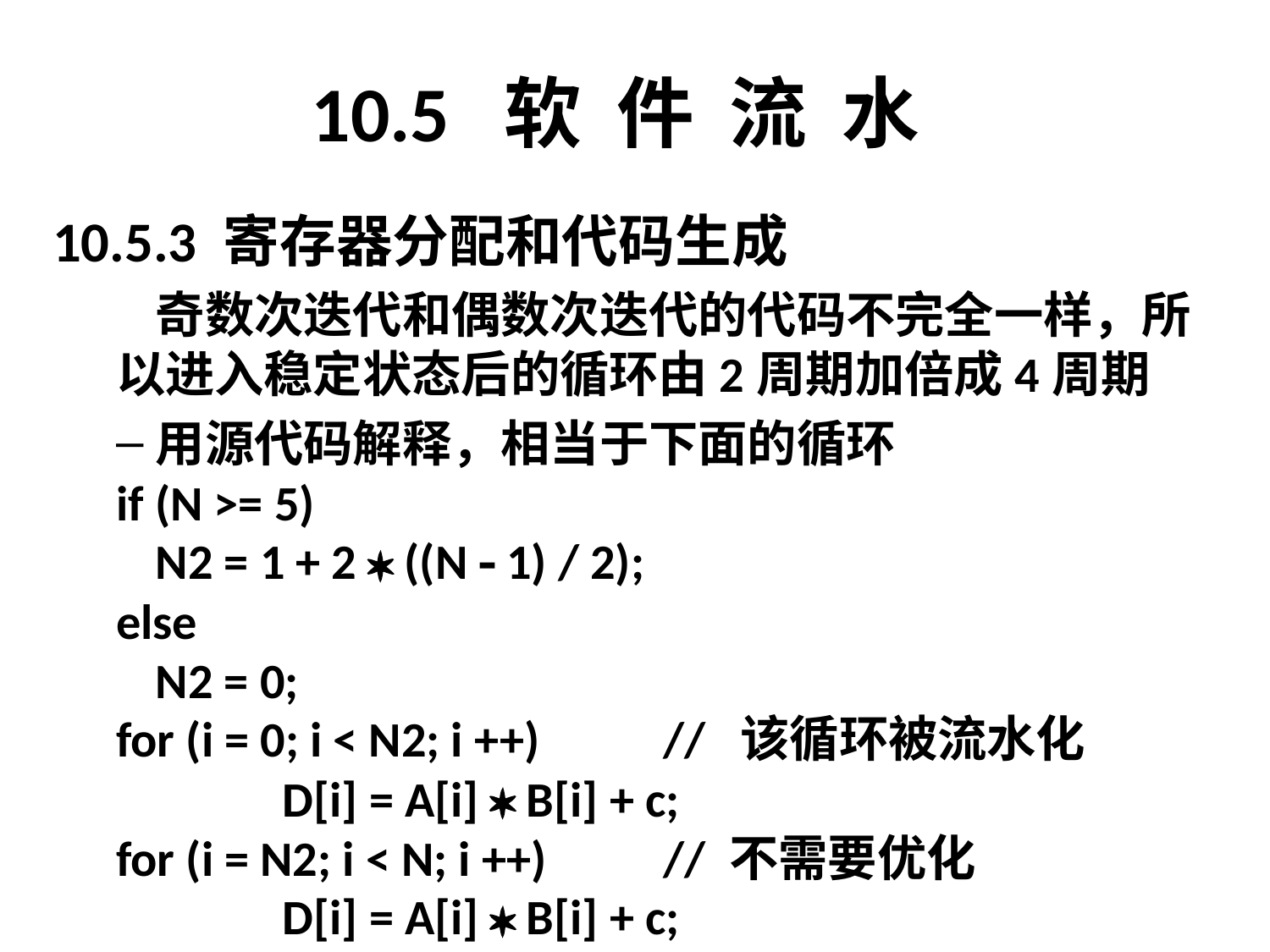

# 10.5  软  件  流  水
10.5.3 寄存器分配和代码生成
	奇数次迭代和偶数次迭代的代码不完全一样，所
以进入稳定状态后的循环由2周期加倍成4周期
用源代码解释，相当于下面的循环
if (N >= 5)
	N2 = 1 + 2 ∗ ((N − 1) / 2);
else
	N2 = 0;
for (i = 0; i < N2; i ++)	//  该循环被流水化
		D[i] = A[i] ∗ B[i] + c;
for (i = N2; i < N; i ++)	// 不需要优化
		D[i] = A[i] ∗ B[i] + c;